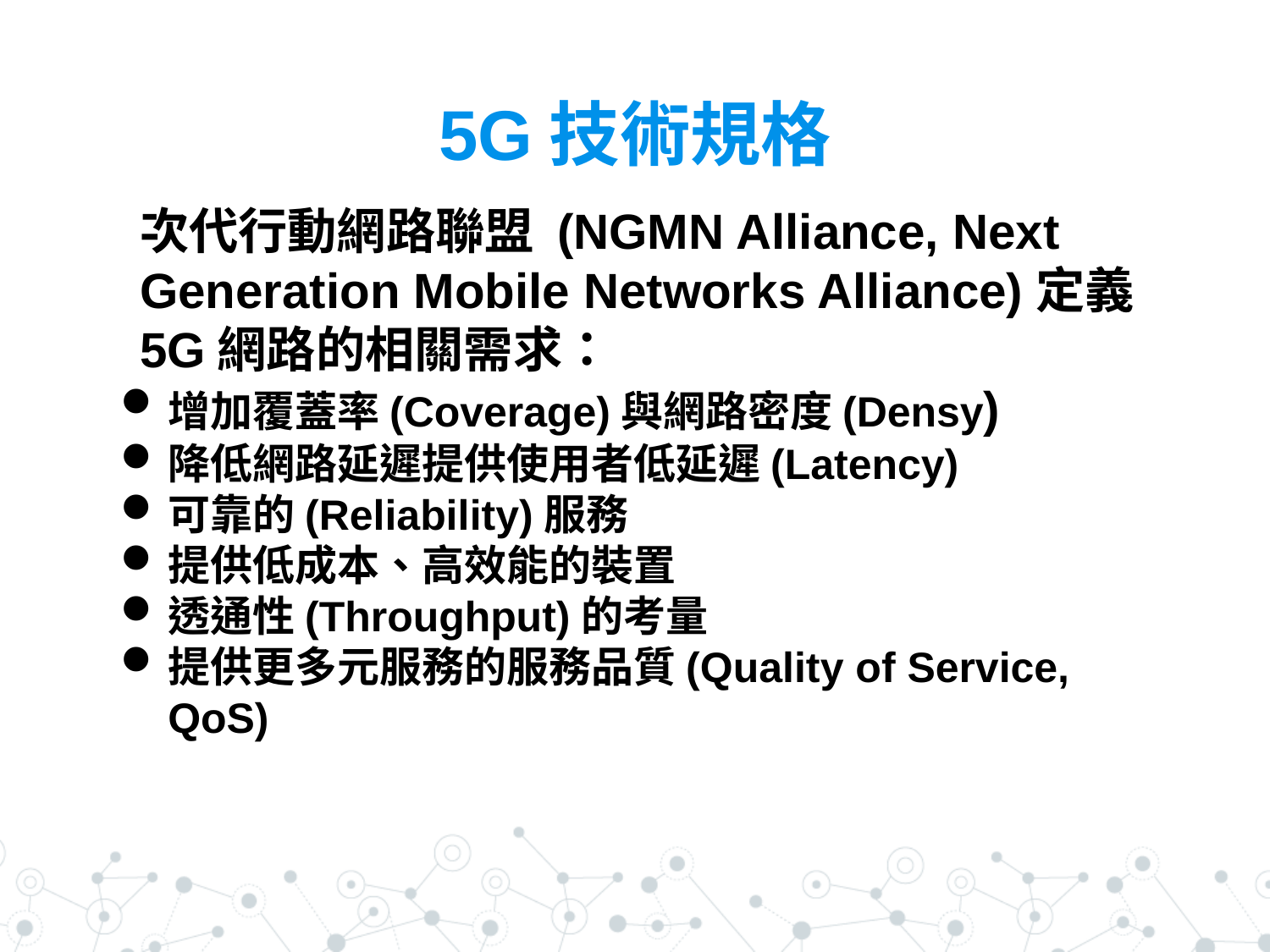

# 5G技術規格
次代行動網路聯盟 (NGMN Alliance, Next Generation Mobile Networks Alliance)定義5G網路的相關需求：
增加覆蓋率(Coverage)與網路密度(Densy)
降低網路延遲提供使用者低延遲(Latency)
可靠的(Reliability)服務
提供低成本、高效能的裝置
透通性(Throughput)的考量
提供更多元服務的服務品質(Quality of Service, QoS)